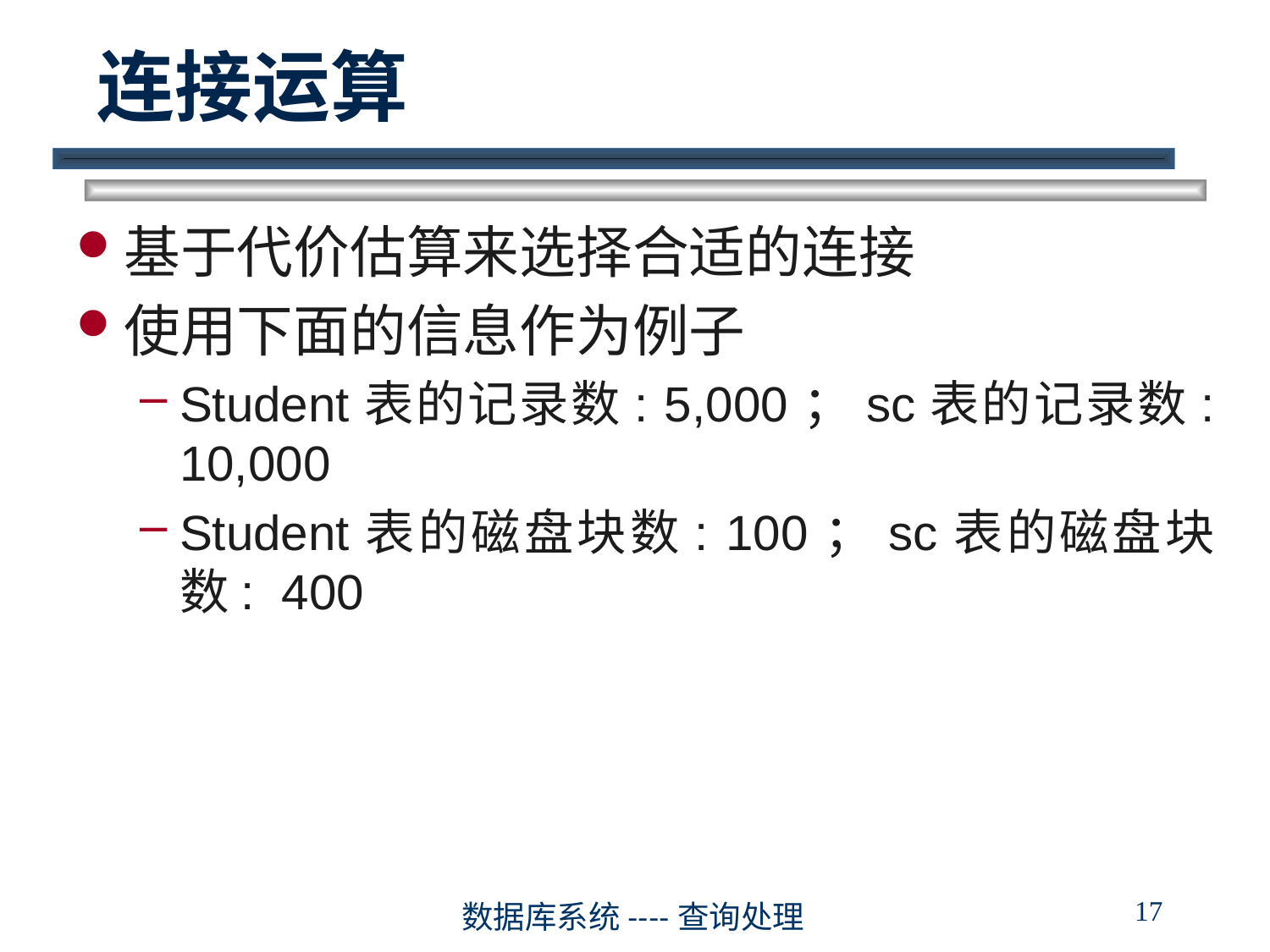

# 连接运算
基于代价估算来选择合适的连接
使用下面的信息作为例子
Student表的记录数: 5,000；sc表的记录数: 10,000
Student表的磁盘块数: 100；sc表的磁盘块数:  400
17
数据库系统----查询处理